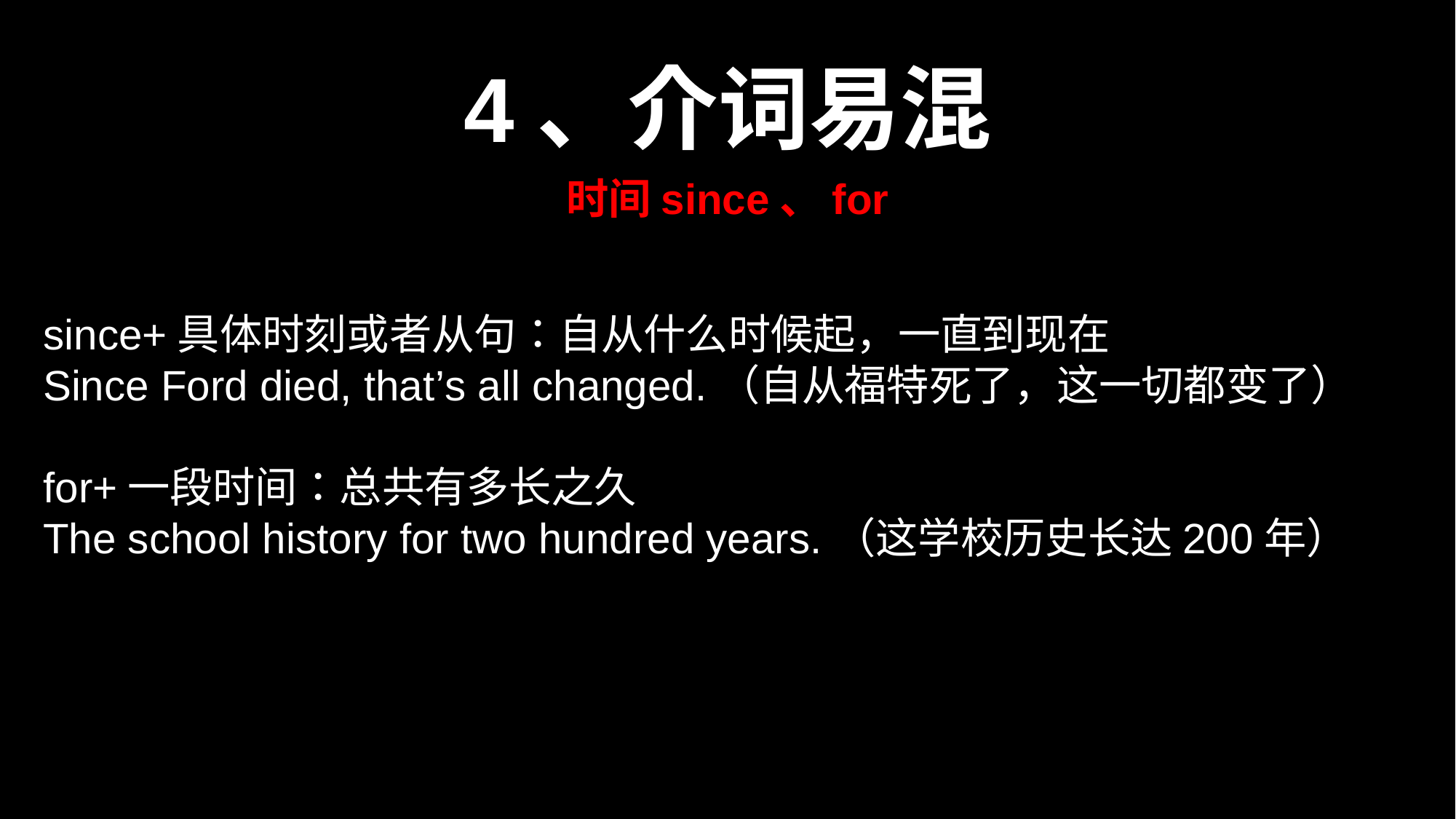

4、介词易混
时间since、for
since+具体时刻或者从句：自从什么时候起，一直到现在
Since Ford died, that’s all changed.（自从福特死了，这一切都变了）

for+一段时间：总共有多长之久
The school history for two hundred years.（这学校历史长达200年）